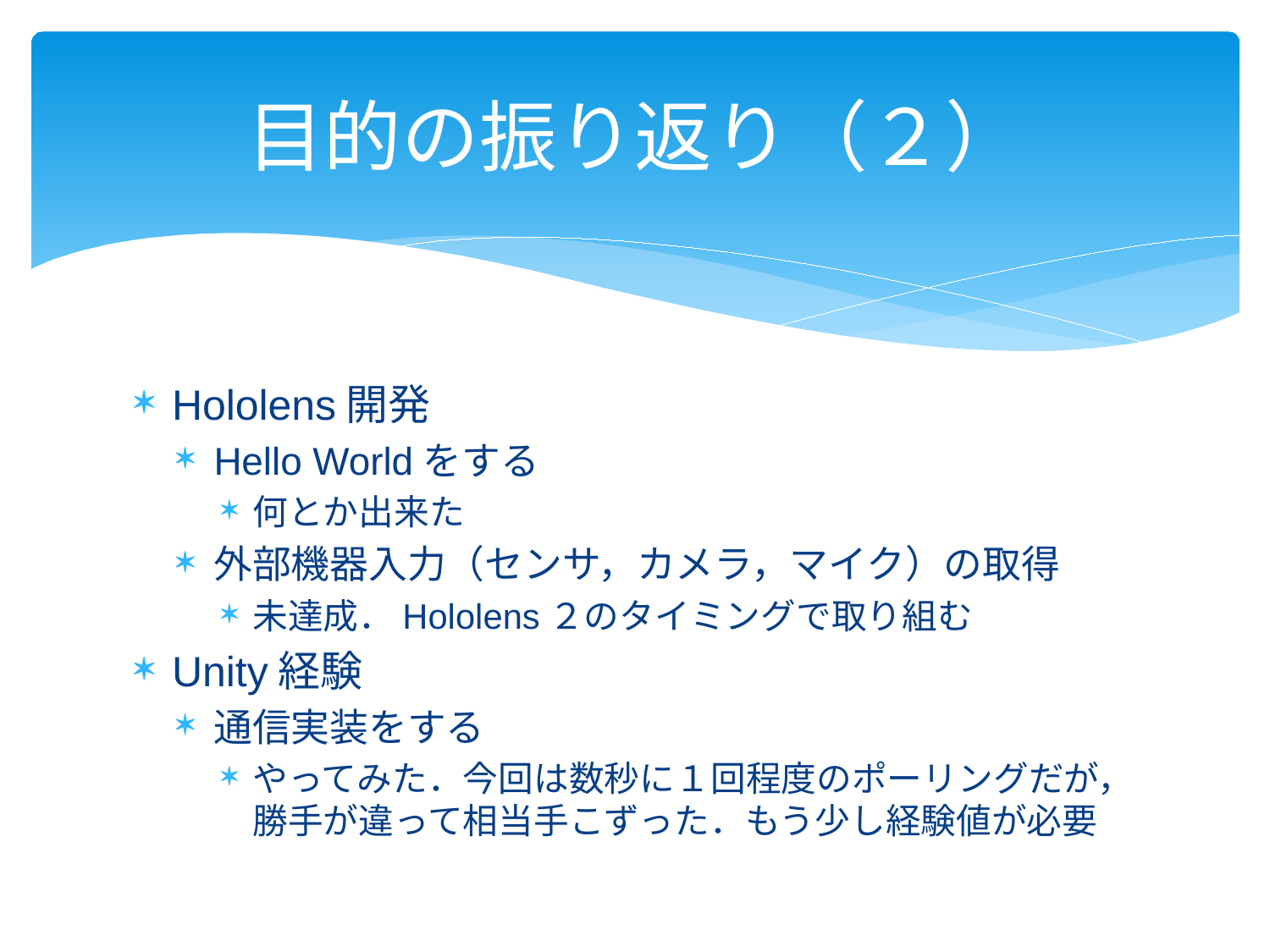

# 目的の振り返り（２）
Hololens開発
Hello Worldをする
何とか出来た
外部機器入力（センサ，カメラ，マイク）の取得
未達成．Hololens２のタイミングで取り組む
Unity経験
通信実装をする
やってみた．今回は数秒に１回程度のポーリングだが，勝手が違って相当手こずった．もう少し経験値が必要